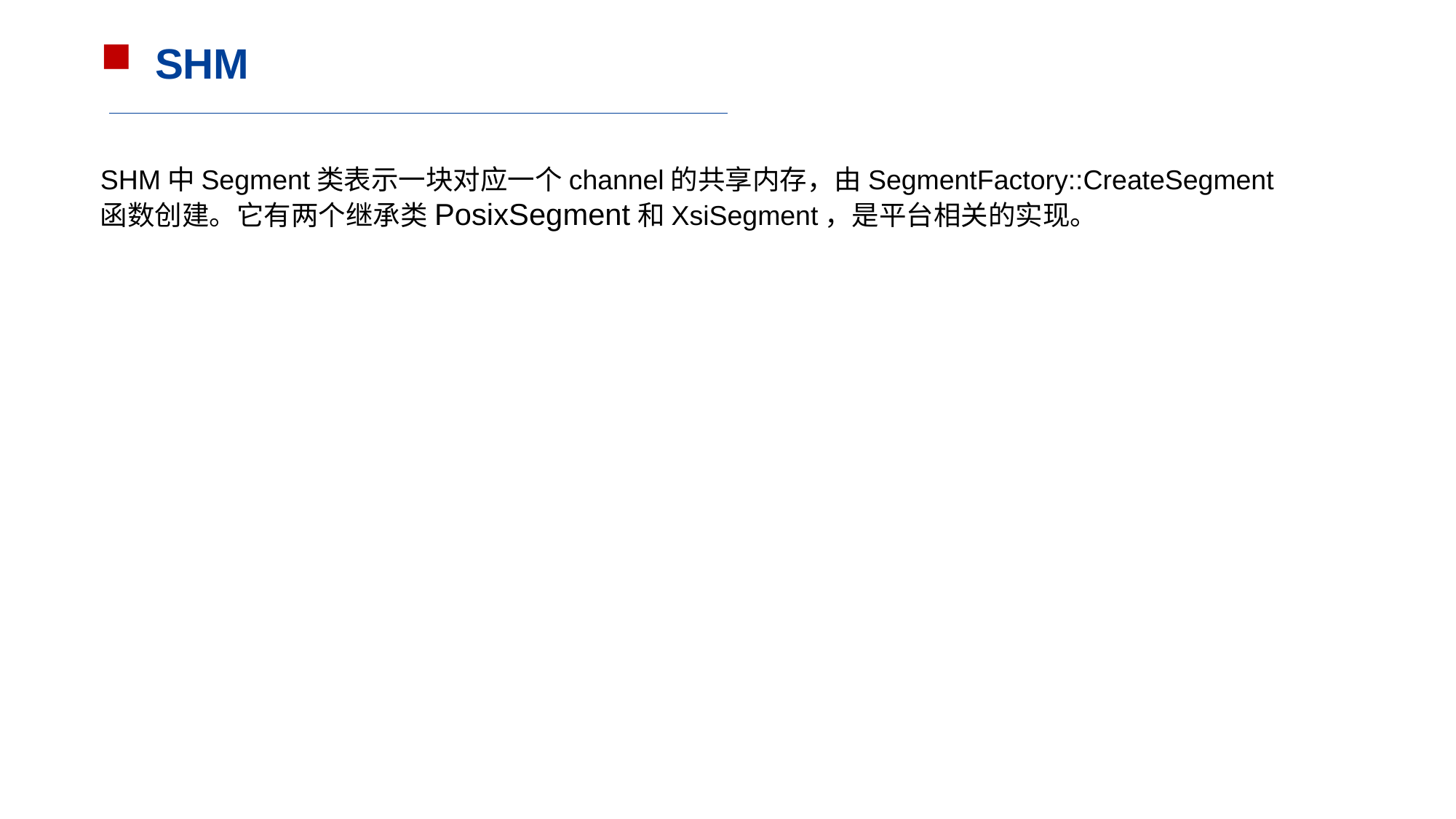

SHM
SHM中Segment类表示一块对应一个channel的共享内存，由SegmentFactory::CreateSegment函数创建。它有两个继承类PosixSegment和XsiSegment，是平台相关的实现。